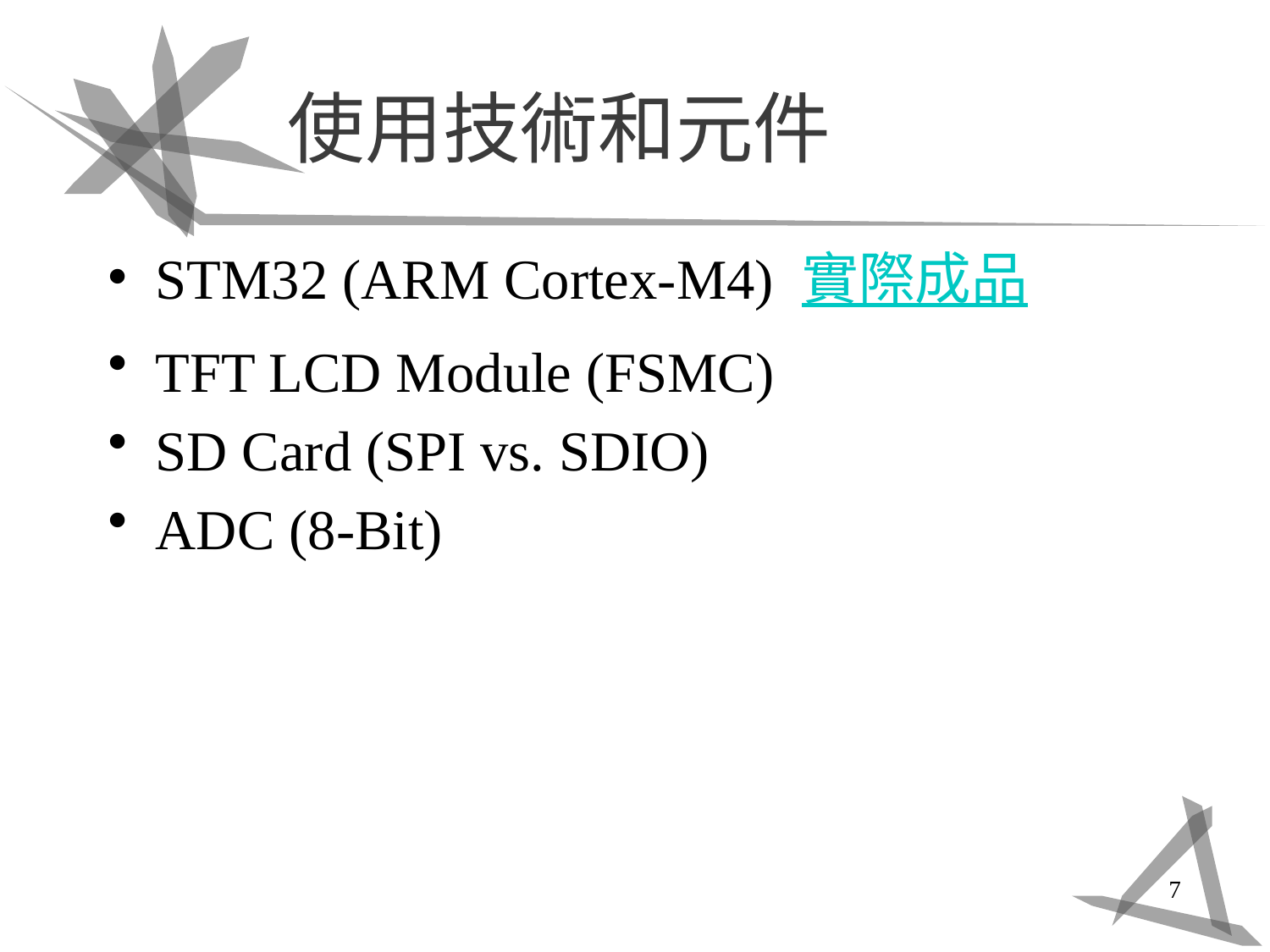

# 使用技術和元件
STM32 (ARM Cortex-M4) 實際成品
TFT LCD Module (FSMC)
SD Card (SPI vs. SDIO)
ADC (8-Bit)
7